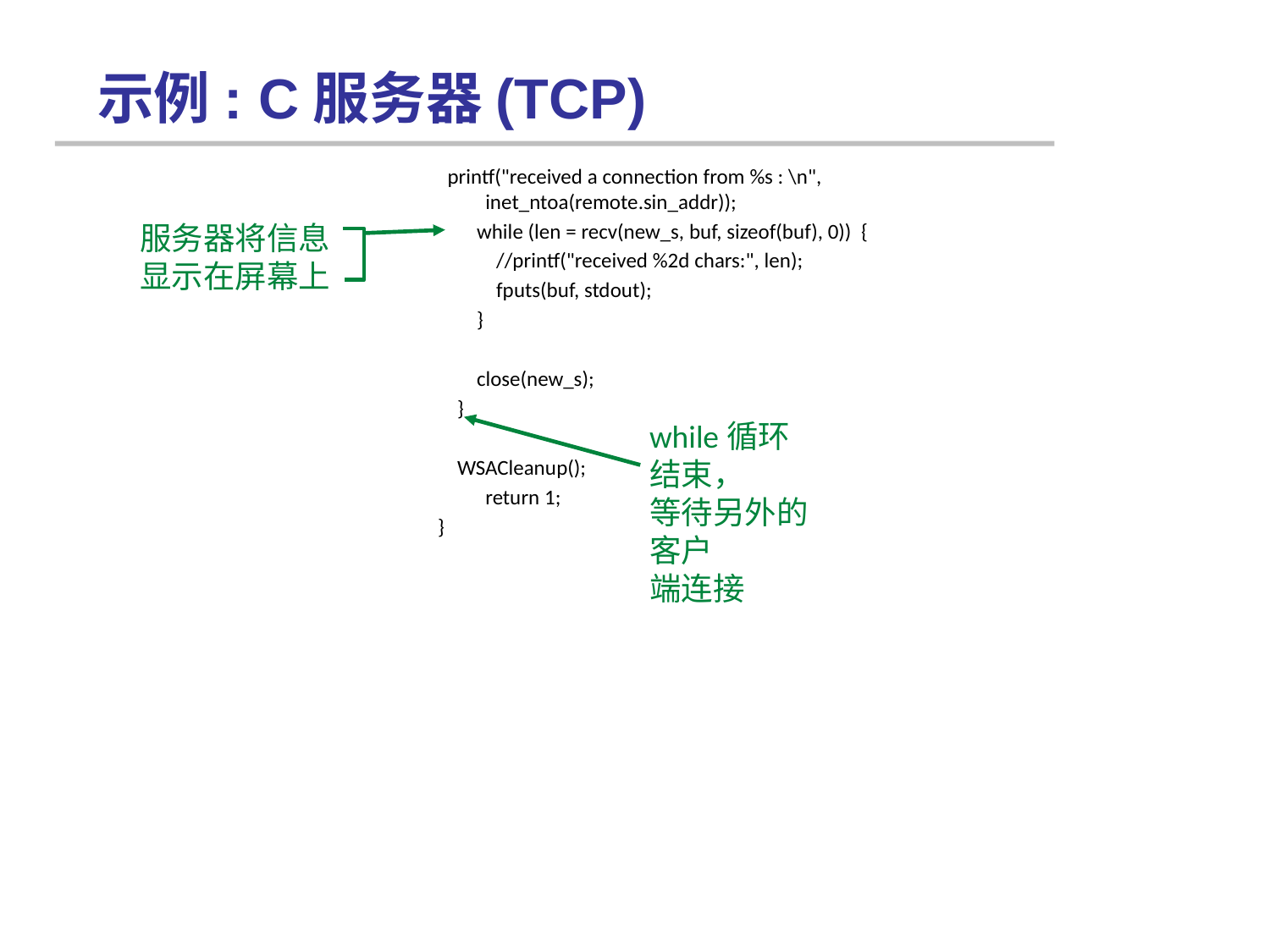

# 示例: C服务器(TCP)
  printf("received a connection from %s : \n", inet_ntoa(remote.sin_addr));
        while (len = recv(new_s, buf, sizeof(buf), 0))  {
            //printf("received %2d chars:", len);
            fputs(buf, stdout);
        }

        close(new_s);
    }

    WSACleanup();
	return 1;
}
服务器将信息
显示在屏幕上

while循环结束，
等待另外的客户
端连接

22